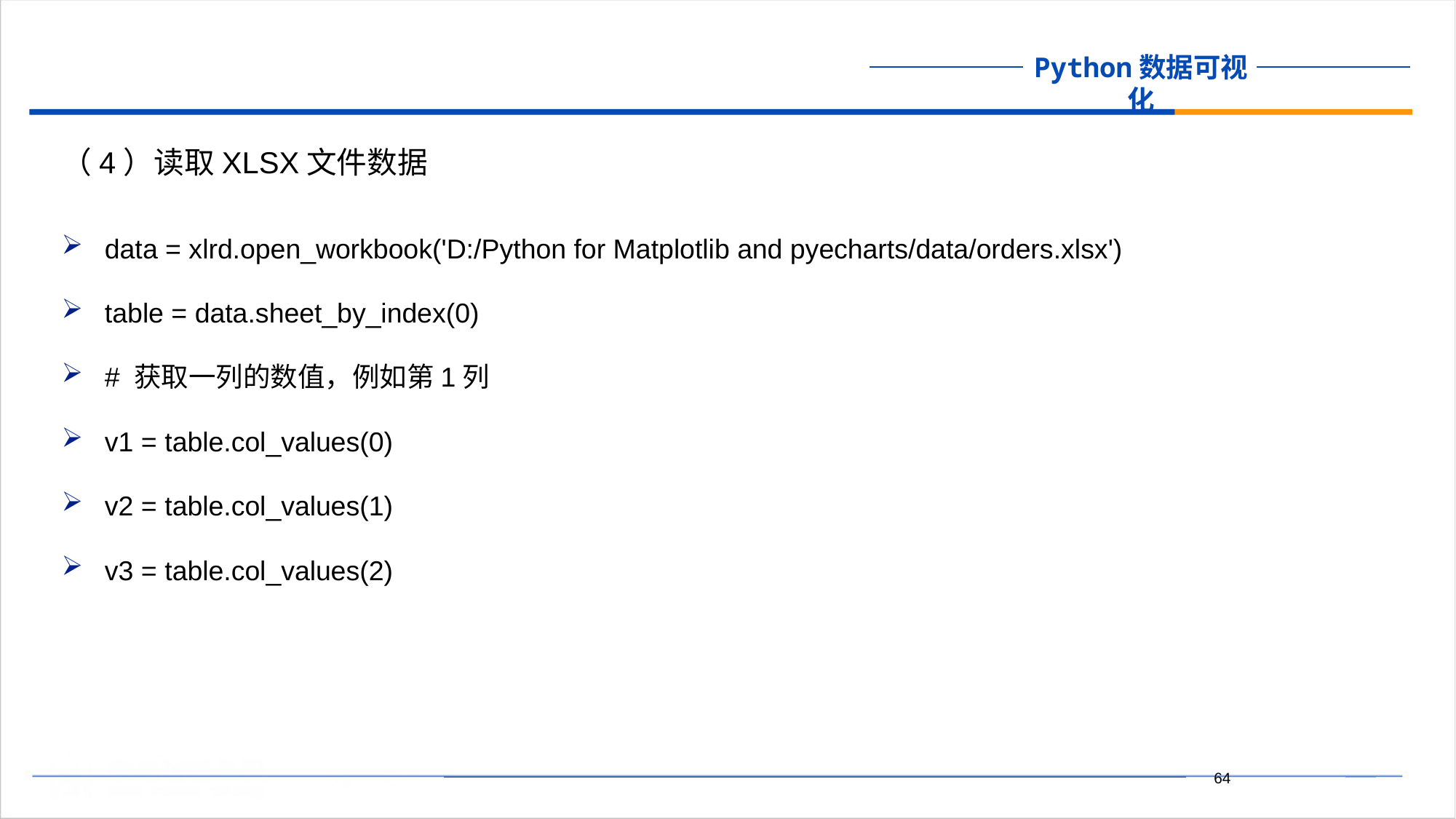

（4）读取XLSX文件数据
data = xlrd.open_workbook('D:/Python for Matplotlib and pyecharts/data/orders.xlsx')
table = data.sheet_by_index(0)
# 获取一列的数值，例如第1列
v1 = table.col_values(0)
v2 = table.col_values(1)
v3 = table.col_values(2)